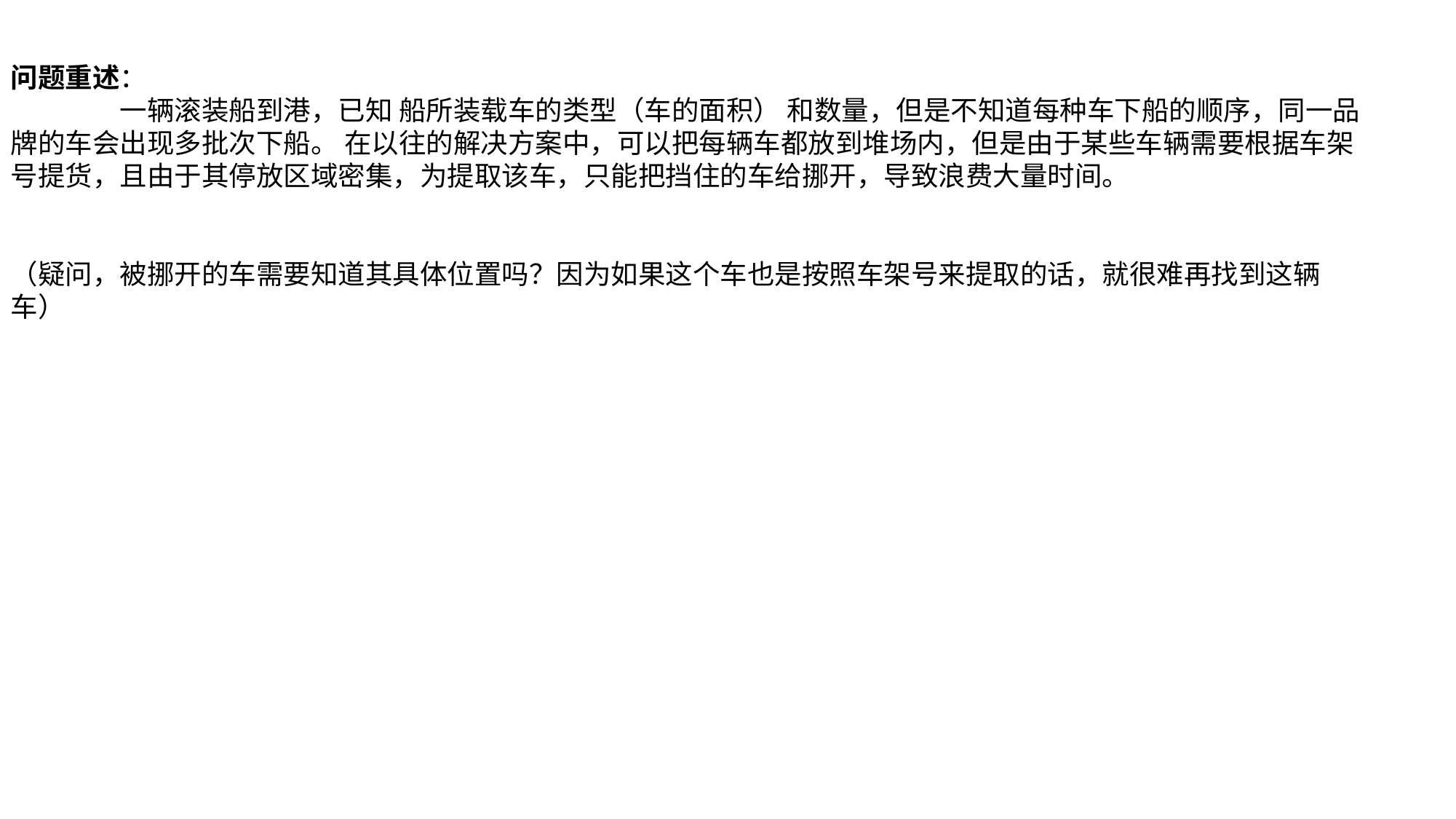

问题重述：
	一辆滚装船到港，已知 船所装载车的类型（车的面积） 和数量，但是不知道每种车下船的顺序，同一品牌的车会出现多批次下船。 在以往的解决方案中，可以把每辆车都放到堆场内，但是由于某些车辆需要根据车架号提货，且由于其停放区域密集，为提取该车，只能把挡住的车给挪开，导致浪费大量时间。

（疑问，被挪开的车需要知道其具体位置吗？因为如果这个车也是按照车架号来提取的话，就很难再找到这辆车）